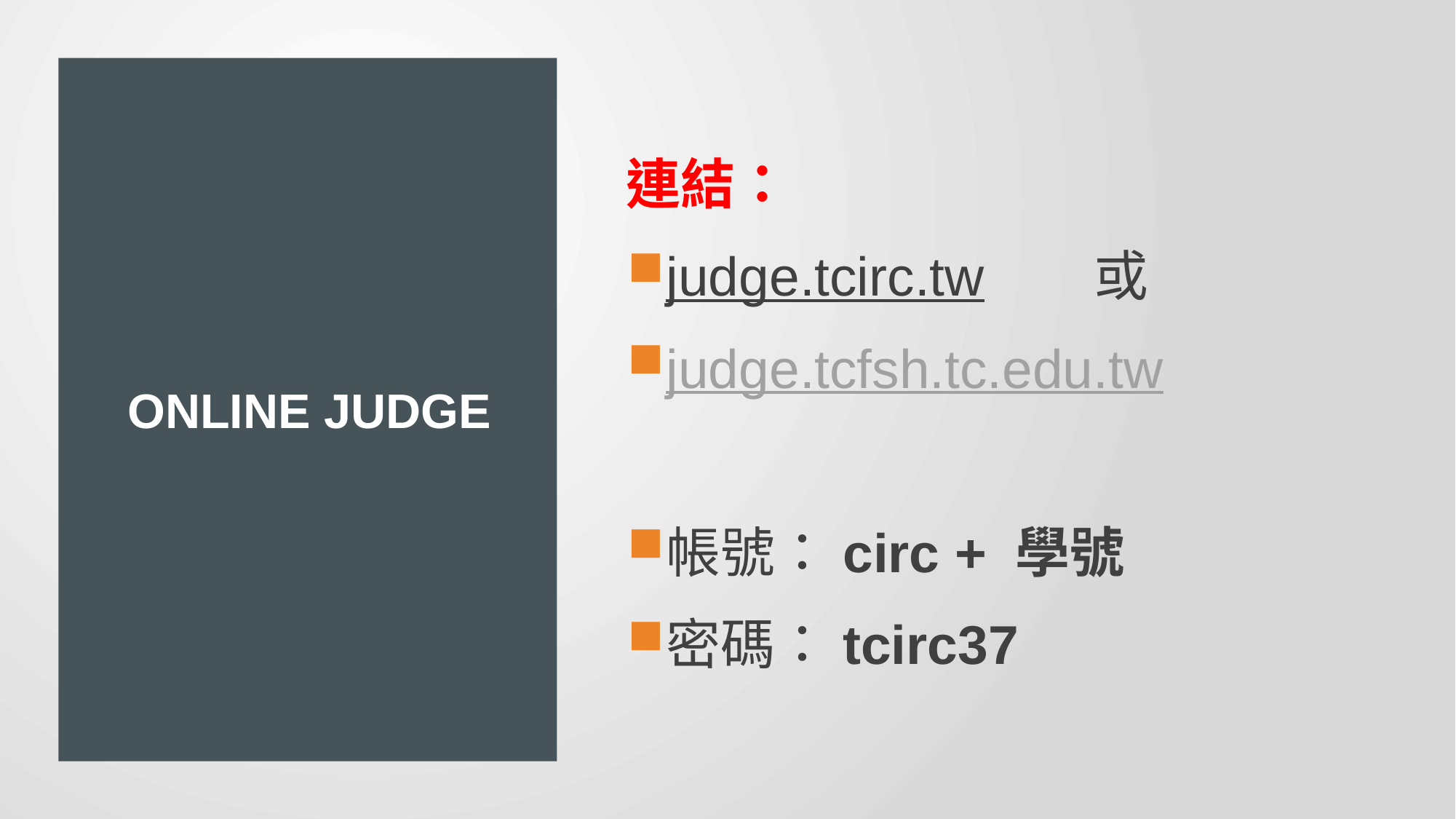

# Online judge
連結：
judge.tcirc.tw　　或
judge.tcfsh.tc.edu.tw

帳號：circ + 學號
密碼：tcirc37